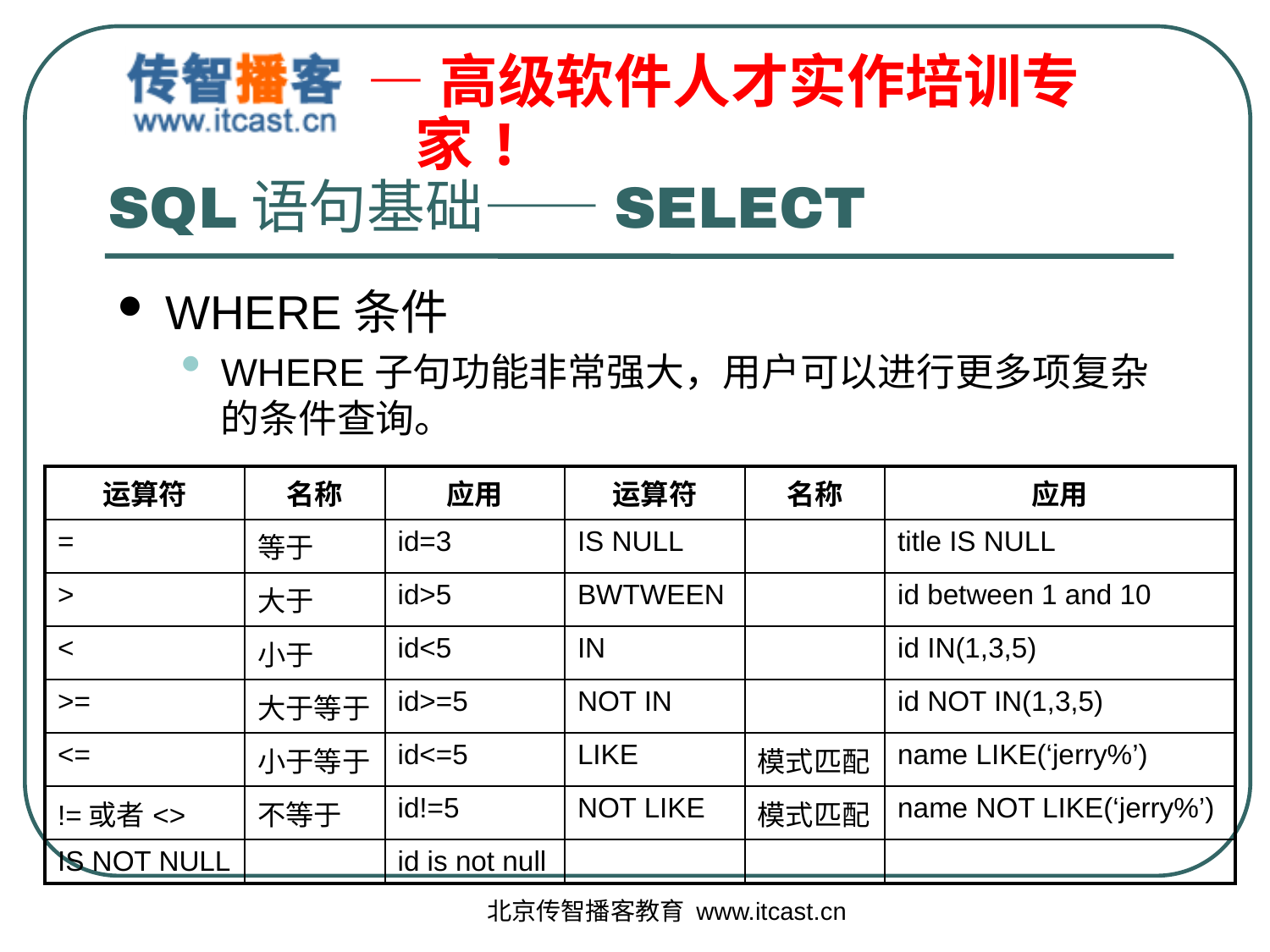

# SQL语句基础——SELECT
WHERE条件
WHERE子句功能非常强大，用户可以进行更多项复杂的条件查询。
| 运算符 | 名称 | 应用 | 运算符 | 名称 | 应用 |
| --- | --- | --- | --- | --- | --- |
| = | 等于 | id=3 | IS NULL |  | title IS NULL |
| > | 大于 | id>5 | BWTWEEN |  | id between 1 and 10 |
| < | 小于 | id<5 | IN |  | id IN(1,3,5) |
| >= | 大于等于 | id>=5 | NOT IN |  | id NOT IN(1,3,5) |
| <= | 小于等于 | id<=5 | LIKE | 模式匹配 | name LIKE(‘jerry%’) |
| !=或者<> | 不等于 | id!=5 | NOT LIKE | 模式匹配 | name NOT LIKE(‘jerry%’) |
| IS NOT NULL |  | id is not null |  |  |  |